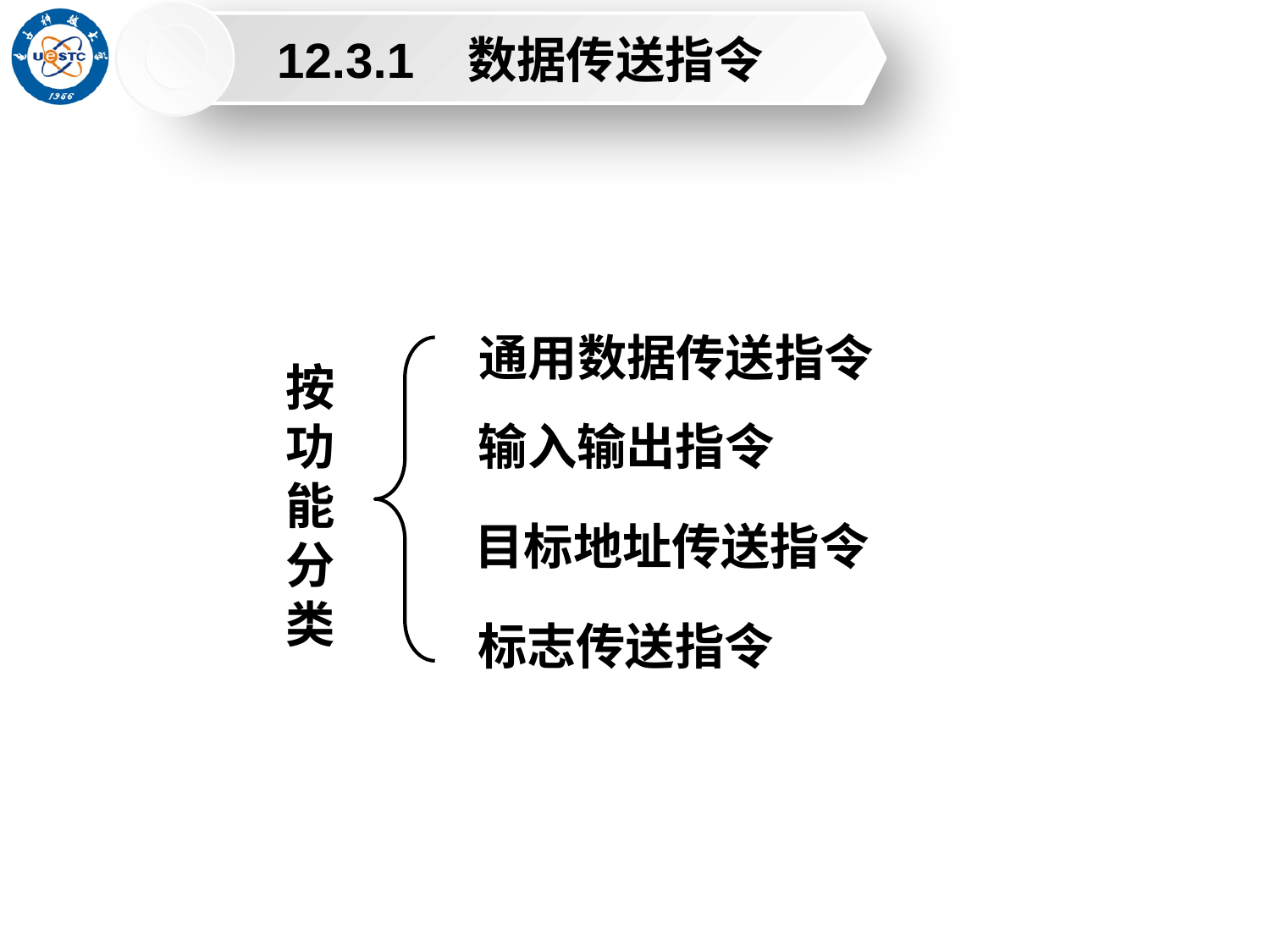

12.3.1   数据传送指令

通用数据传送指令
输入输出指令
目标地址传送指令
标志传送指令

按功能分类